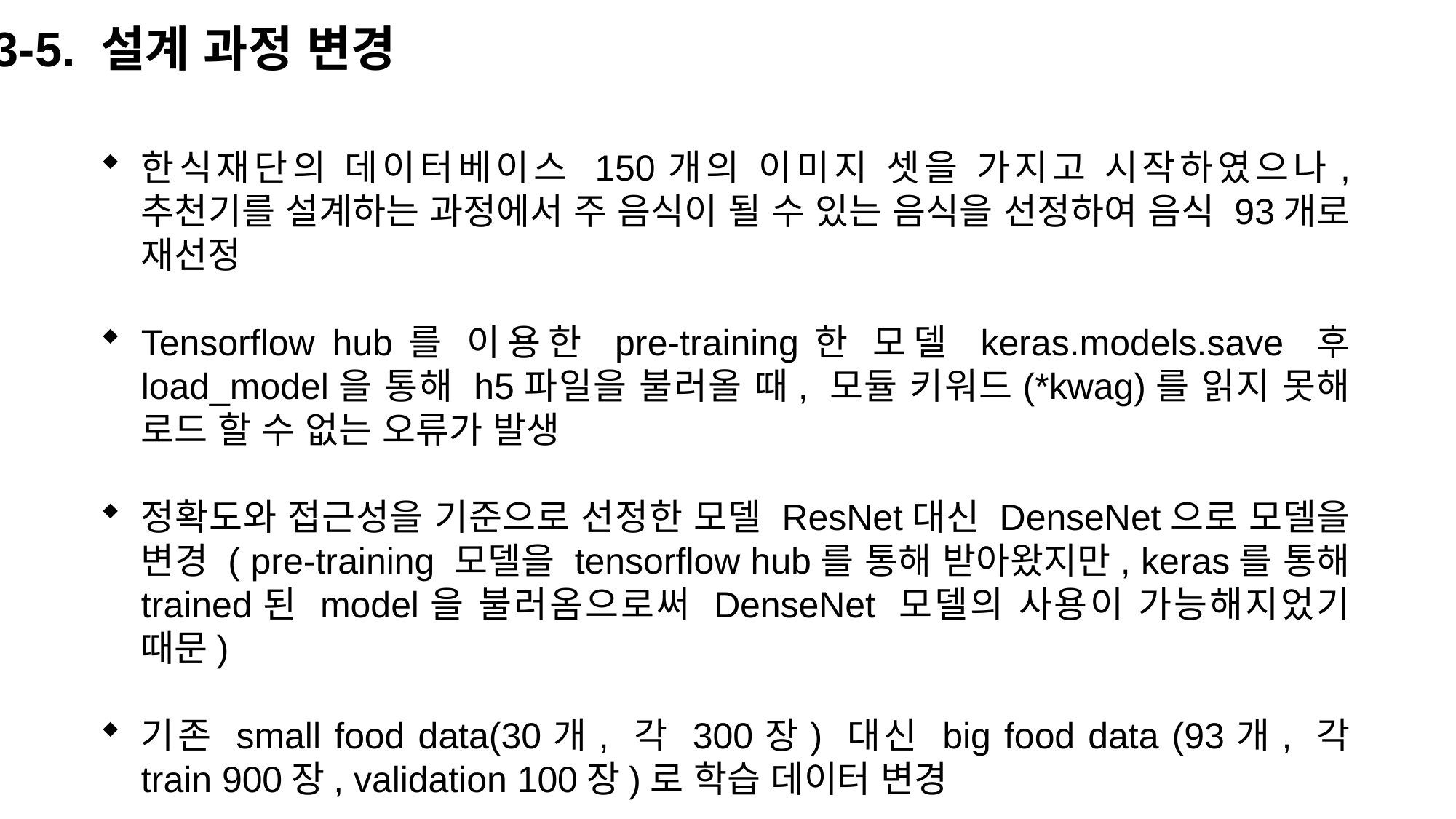

3-5. 설계 과정 변경
한식재단의 데이터베이스 150개의 이미지 셋을 가지고 시작하였으나, 추천기를 설계하는 과정에서 주 음식이 될 수 있는 음식을 선정하여 음식 93개로 재선정

Tensorflow hub를 이용한 pre-training한 모델 keras.models.save 후 load_model을 통해 h5파일을 불러올 때, 모듈 키워드(*kwag)를 읽지 못해 로드 할 수 없는 오류가 발생

정확도와 접근성을 기준으로 선정한 모델 ResNet대신 DenseNet으로 모델을 변경 ( pre-training 모델을 tensorflow hub를 통해 받아왔지만, keras를 통해 trained된 model을 불러옴으로써 DenseNet 모델의 사용이 가능해지었기 때문)

기존 small food data(30개, 각 300장) 대신 big food data (93개, 각 train 900장, validation 100장)로 학습 데이터 변경